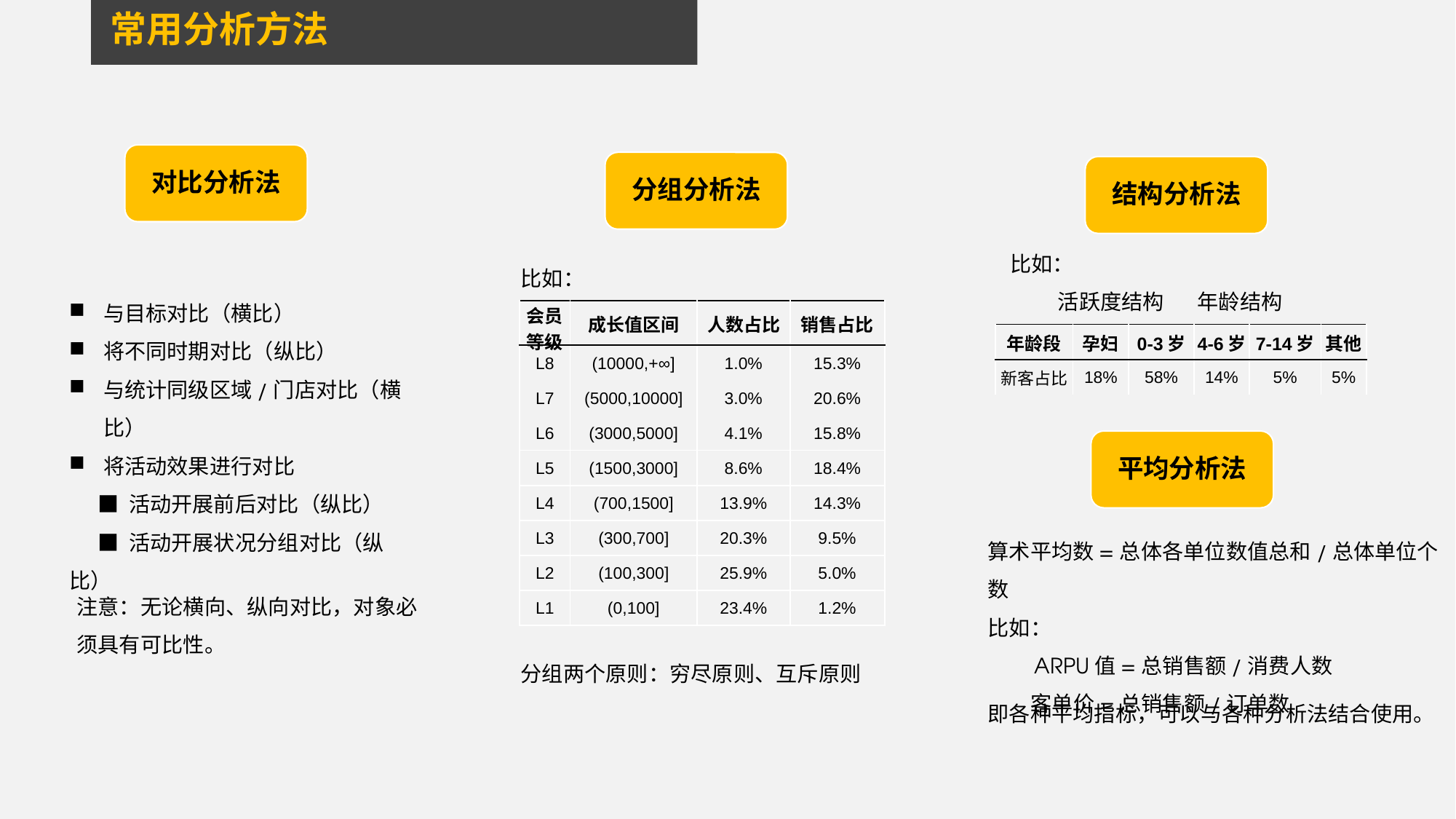

常用分析方法

对比分析法

分组分析法

结构分析法
比如：
         活跃度结构       年龄结构
比如：
与目标对比（横比）
将不同时期对比（纵比）
与统计同级区域/门店对比（横比）
将活动效果进行对比
      ■ 活动开展前后对比（纵比）
      ■ 活动开展状况分组对比（纵比）
| 会员等级 | 成长值区间 | 人数占比 | 销售占比 |
| --- | --- | --- | --- |
| L8 | (10000,+∞] | 1.0% | 15.3% |
| L7 | (5000,10000] | 3.0% | 20.6% |
| L6 | (3000,5000] | 4.1% | 15.8% |
| L5 | (1500,3000] | 8.6% | 18.4% |
| L4 | (700,1500] | 13.9% | 14.3% |
| L3 | (300,700] | 20.3% | 9.5% |
| L2 | (100,300] | 25.9% | 5.0% |
| L1 | (0,100] | 23.4% | 1.2% |
| 年龄段 | 孕妇 | 0-3岁 | 4-6岁 | 7-14岁 | 其他 |
| --- | --- | --- | --- | --- | --- |
| 新客占比 | 18% | 58% | 14% | 5% | 5% |

平均分析法
算术平均数=总体各单位数值总和/总体单位个数
比如：
        ARPU值=总销售额/消费人数
        客单价=总销售额/订单数
注意：无论横向、纵向对比，对象必须具有可比性。
分组两个原则：穷尽原则、互斥原则
即各种平均指标，可以与各种分析法结合使用。